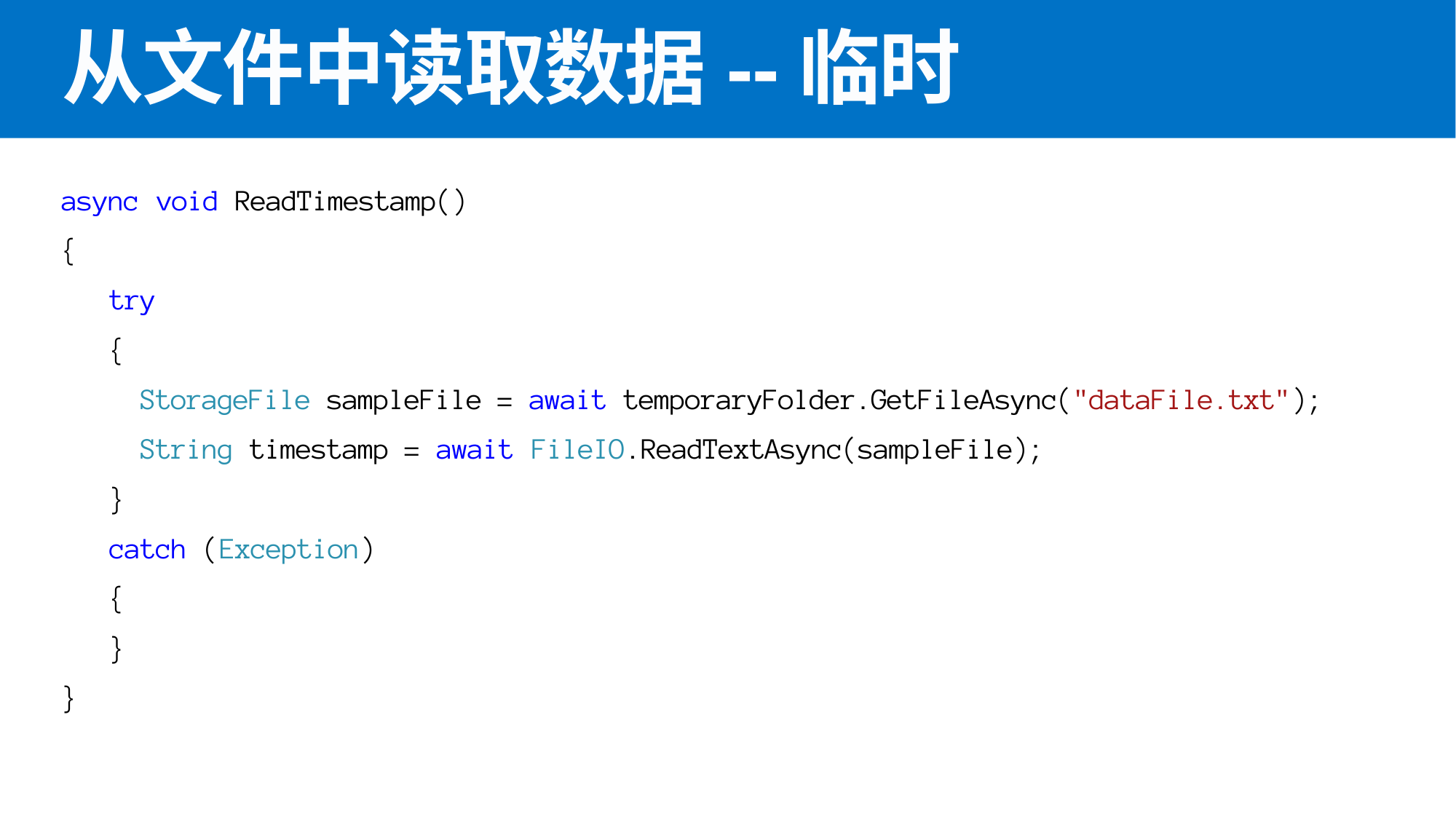

# 从文件中读取数据--临时
async void ReadTimestamp()
{
   try
   {
     StorageFile sampleFile = await temporaryFolder.GetFileAsync("dataFile.txt");
     String timestamp = await FileIO.ReadTextAsync(sampleFile);
   }
   catch (Exception)
   {
   }
}